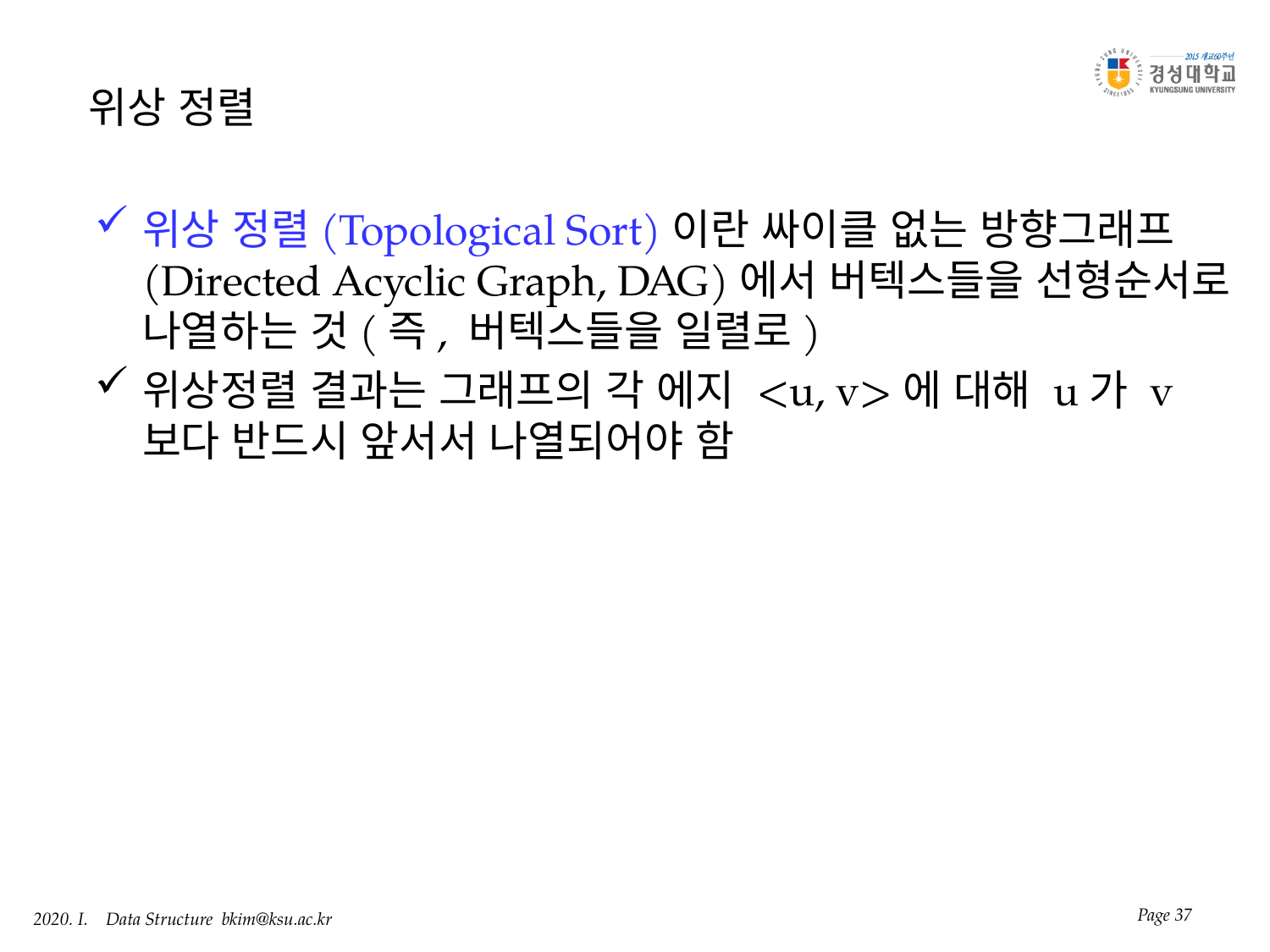

# 위상 정렬
위상 정렬(Topological Sort)이란 싸이클 없는 방향그래프(Directed Acyclic Graph, DAG)에서 버텍스들을 선형순서로 나열하는 것(즉, 버텍스들을 일렬로)
위상정렬 결과는 그래프의 각 에지 <u, v>에 대해 u가 v보다 반드시 앞서서 나열되어야 함
Page 37